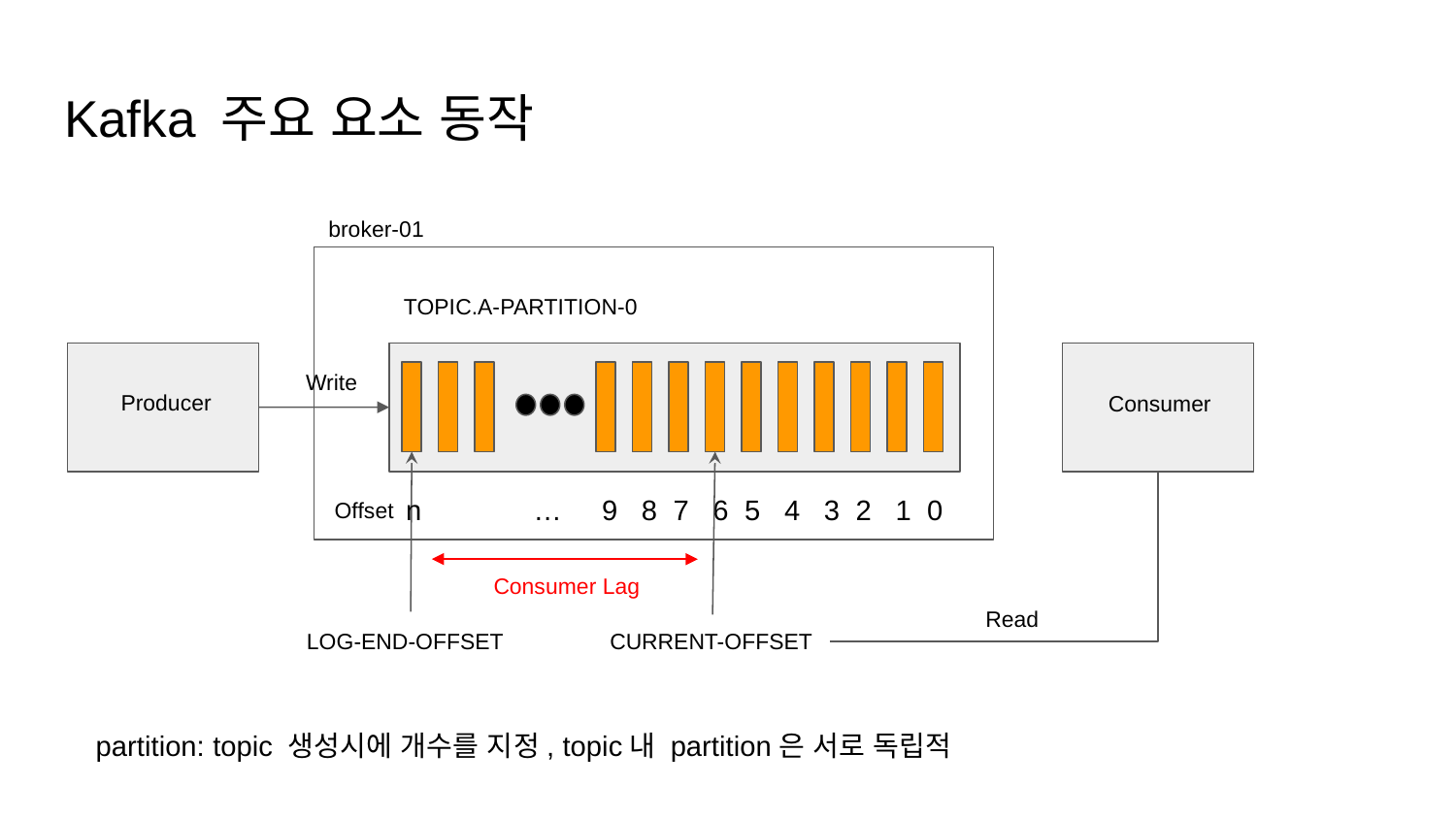

# Kafka 주요 요소 동작

broker-01

TOPIC.A-PARTITION-0

Write

Producer
Consumer

n              …     9   8  7   6  5   4   3  2   1  0
Offset
Consumer Lag
Read
LOG-END-OFFSET
CURRENT-OFFSET
partition: topic 생성시에 개수를 지정, topic내 partition은 서로 독립적